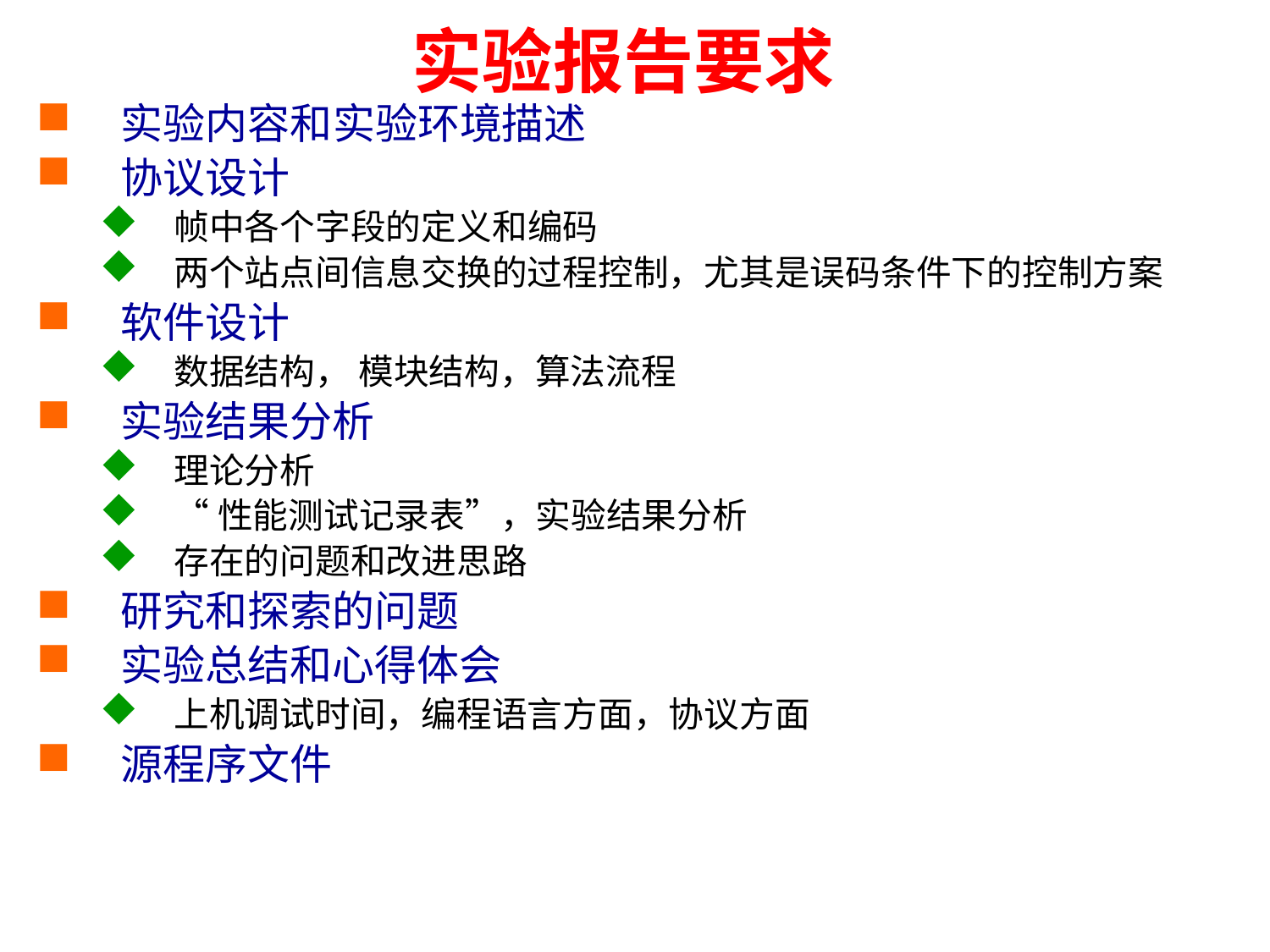

# 实验报告要求
实验内容和实验环境描述
协议设计
帧中各个字段的定义和编码
两个站点间信息交换的过程控制，尤其是误码条件下的控制方案
软件设计
数据结构， 模块结构，算法流程
实验结果分析
理论分析
“性能测试记录表”，实验结果分析
存在的问题和改进思路
研究和探索的问题
实验总结和心得体会
上机调试时间，编程语言方面，协议方面
源程序文件